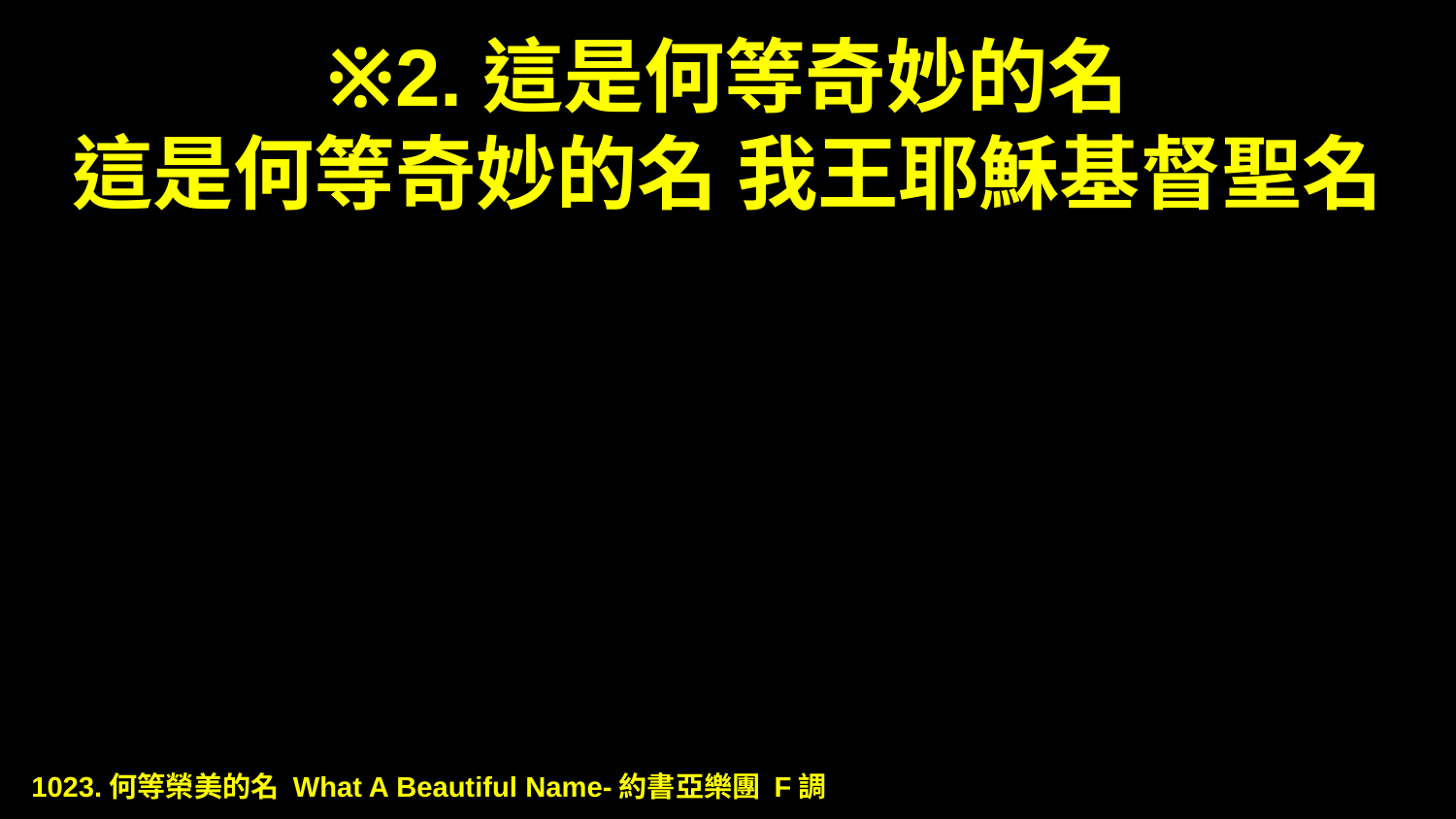

# ※2.這是何等奇妙的名 這是何等奇妙的名 我王耶穌基督聖名
1023.何等榮美的名 What A Beautiful Name-約書亞樂團 F調